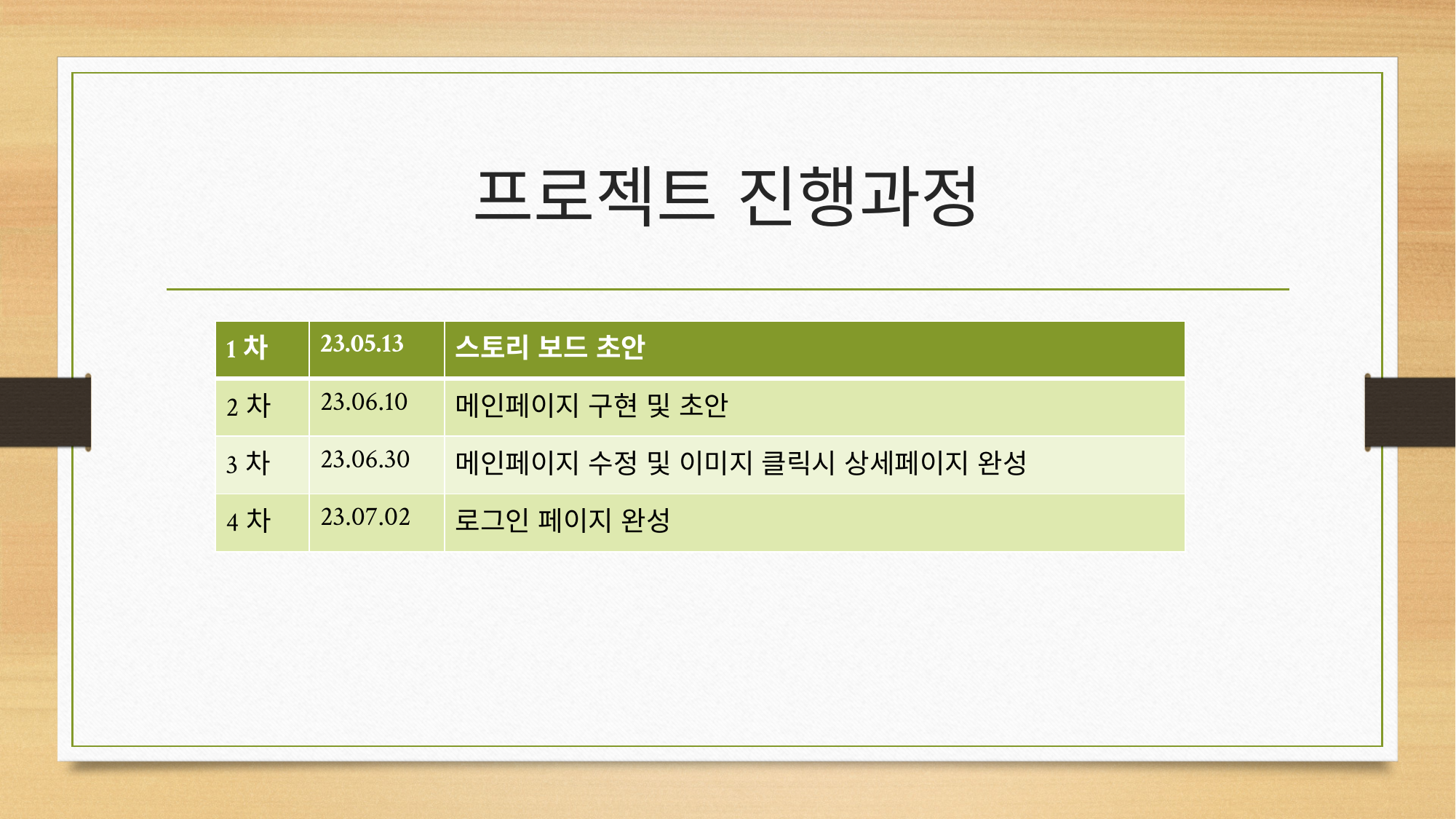

# 프로젝트 진행과정
| 1차 | 23.05.13 | 스토리 보드 초안 |
| --- | --- | --- |
| 2차 | 23.06.10 | 메인페이지 구현 및 초안 |
| 3차 | 23.06.30 | 메인페이지 수정 및 이미지 클릭시 상세페이지 완성 |
| 4차 | 23.07.02 | 로그인 페이지 완성 |